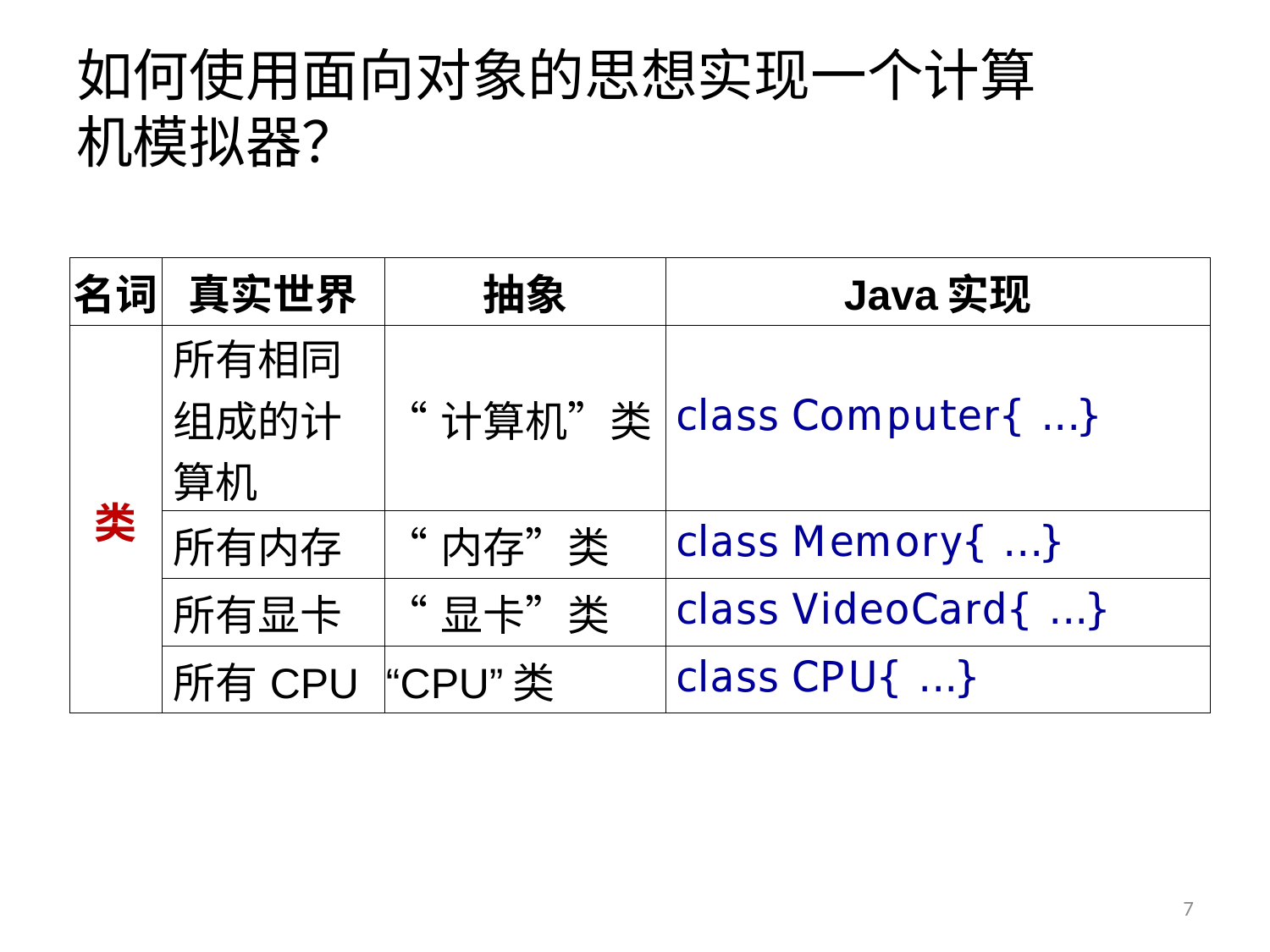

# 如何使用面向对象的思想实现一个计算机模拟器？
| 名词 | 真实世界 | 抽象 | Java实现 |
| --- | --- | --- | --- |
| 类 | 所有相同组成的计算机 | “计算机”类 | class Computer{ ...} |
|  | 所有内存 | “内存”类 | class Memory{ ...} |
|  | 所有显卡 | “显卡”类 | class VideoCard{ ...} |
|  | 所有CPU | “CPU”类 | class CPU{ ...} |
7